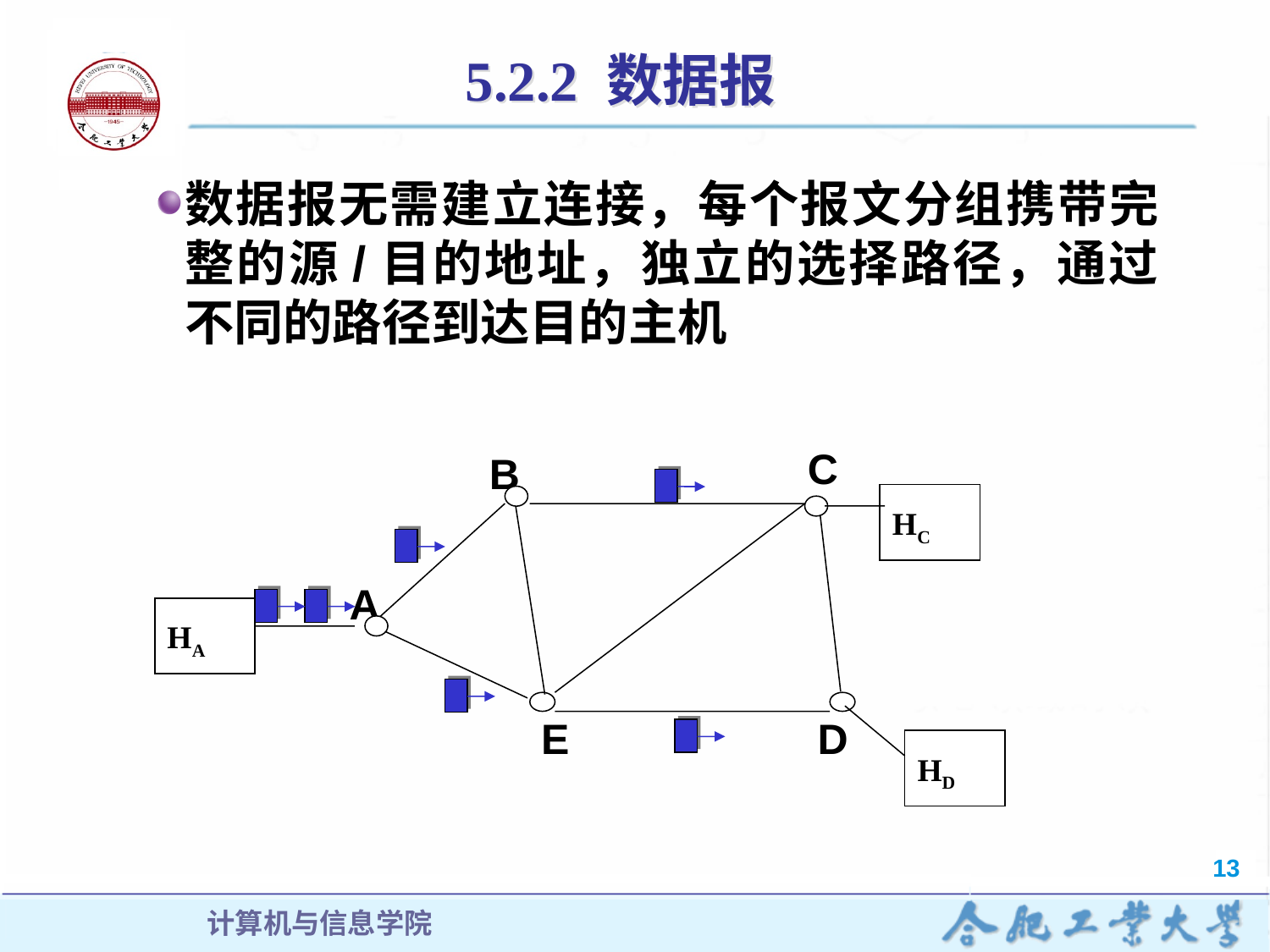

# 5.2.2 数据报
数据报无需建立连接，每个报文分组携带完整的源/目的地址，独立的选择路径，通过不同的路径到达目的主机
 B
C

HC

 A

HA

  E
D

HD